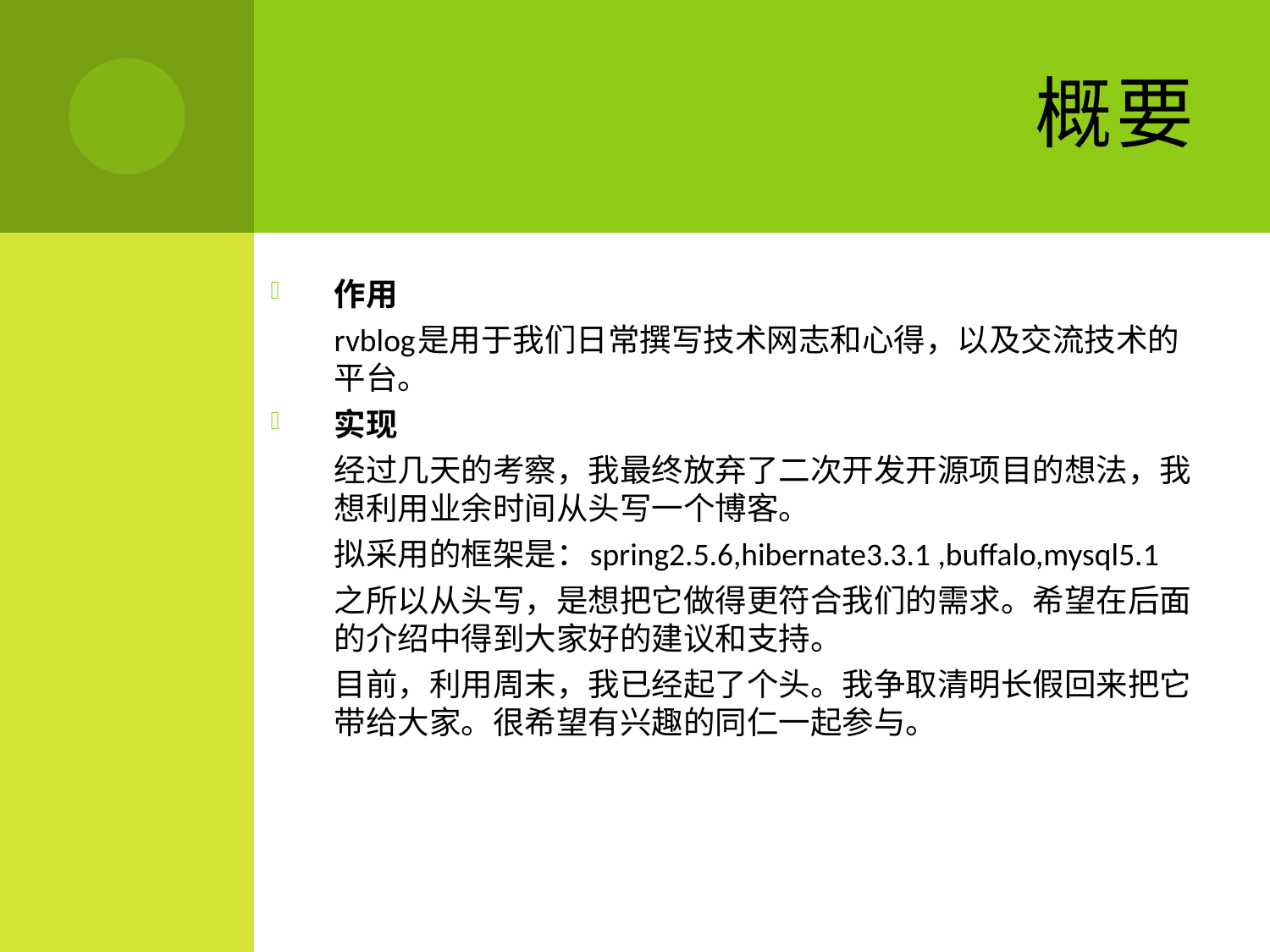

# 概要
作用
	rvblog是用于我们日常撰写技术网志和心得，以及交流技术的平台。
实现
	经过几天的考察，我最终放弃了二次开发开源项目的想法，我想利用业余时间从头写一个博客。
	拟采用的框架是：spring2.5.6,hibernate3.3.1 ,buffalo,mysql5.1
	之所以从头写，是想把它做得更符合我们的需求。希望在后面的介绍中得到大家好的建议和支持。
	目前，利用周末，我已经起了个头。我争取清明长假回来把它带给大家。很希望有兴趣的同仁一起参与。